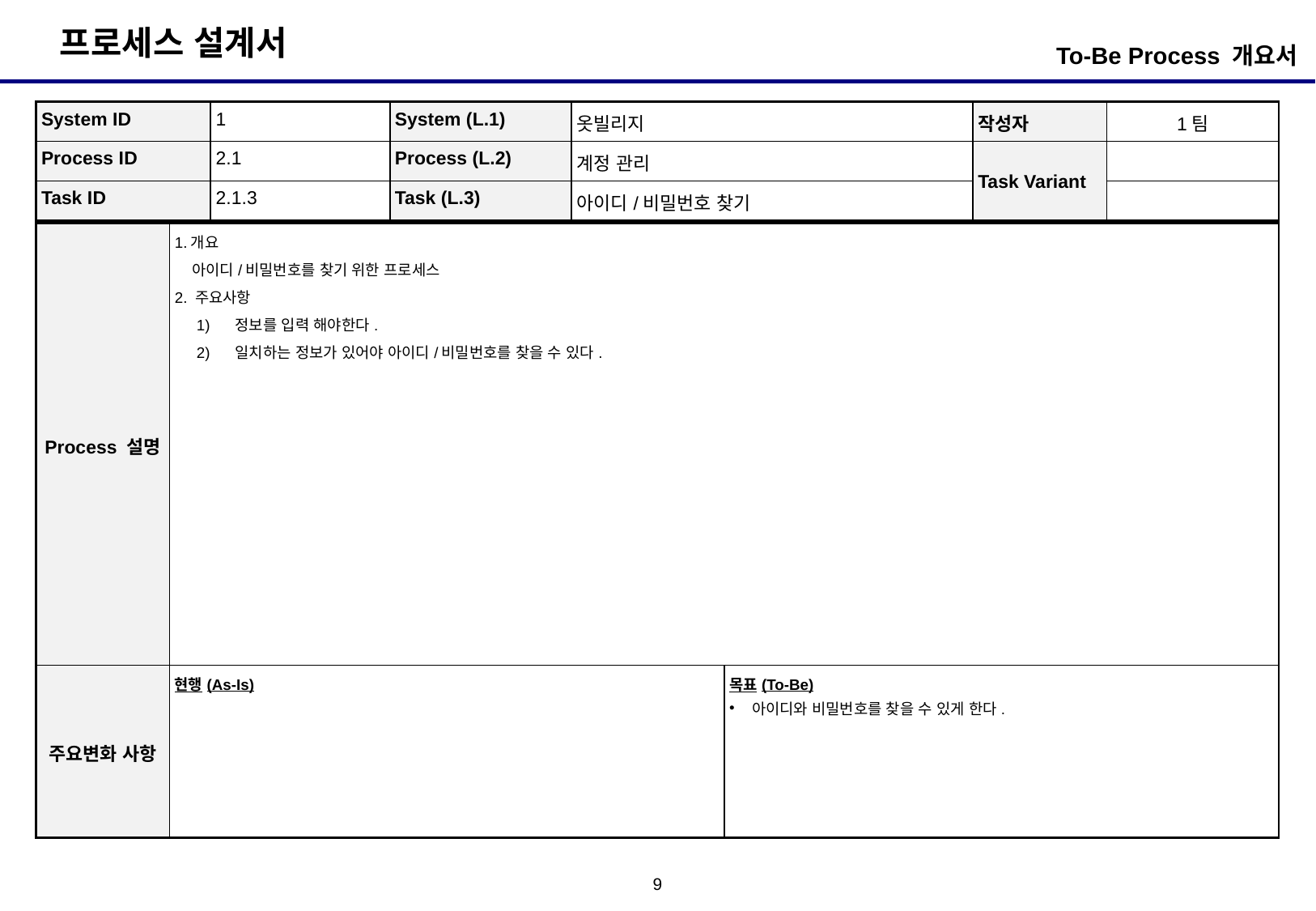

To-Be Process 개요서
| System ID | 1 | System (L.1) | 옷빌리지 | 작성자 | 1팀 |
| --- | --- | --- | --- | --- | --- |
| Process ID | 2.1 | Process (L.2) | 계정 관리 | Task Variant |  |
| Task ID | 2.1.3 | Task (L.3) | 아이디/비밀번호 찾기 |  |  |
| Process 설명 | 1.개요 아이디/비밀번호를 찾기 위한 프로세스 2. 주요사항 정보를 입력 해야한다. 일치하는 정보가 있어야 아이디/비밀번호를 찾을 수 있다. |  |
| --- | --- | --- |
| 주요변화 사항 | 현행(As-Is) | 목표(To-Be) 아이디와 비밀번호를 찾을 수 있게 한다. |